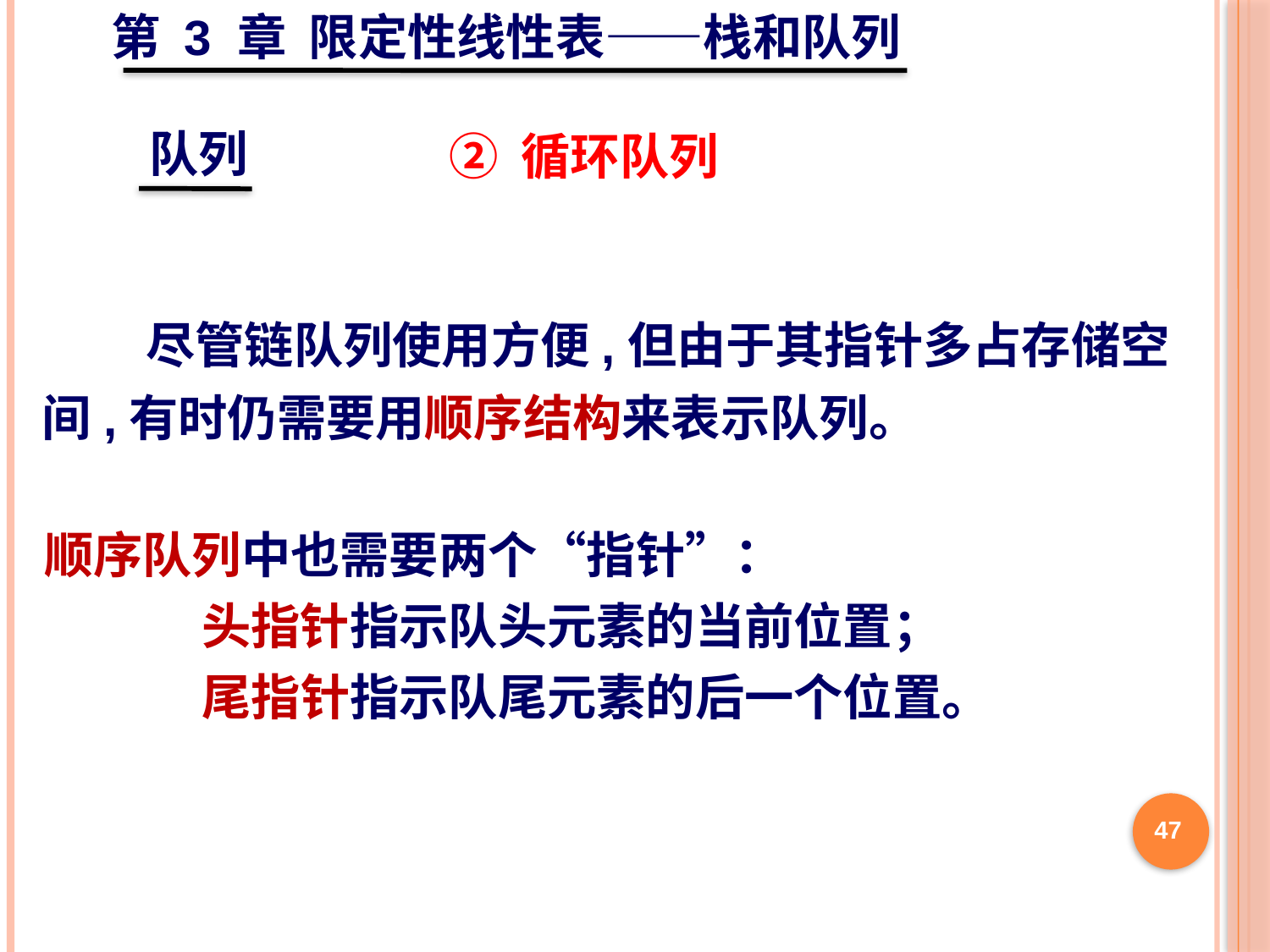

第 3 章  限定性线性表——栈和队列
队列
② 循环队列
       尽管链队列使用方便,但由于其指针多占存储空间,有时仍需要用顺序结构来表示队列。
顺序队列中也需要两个“指针”：
             头指针指示队头元素的当前位置；
             尾指针指示队尾元素的后一个位置。
47